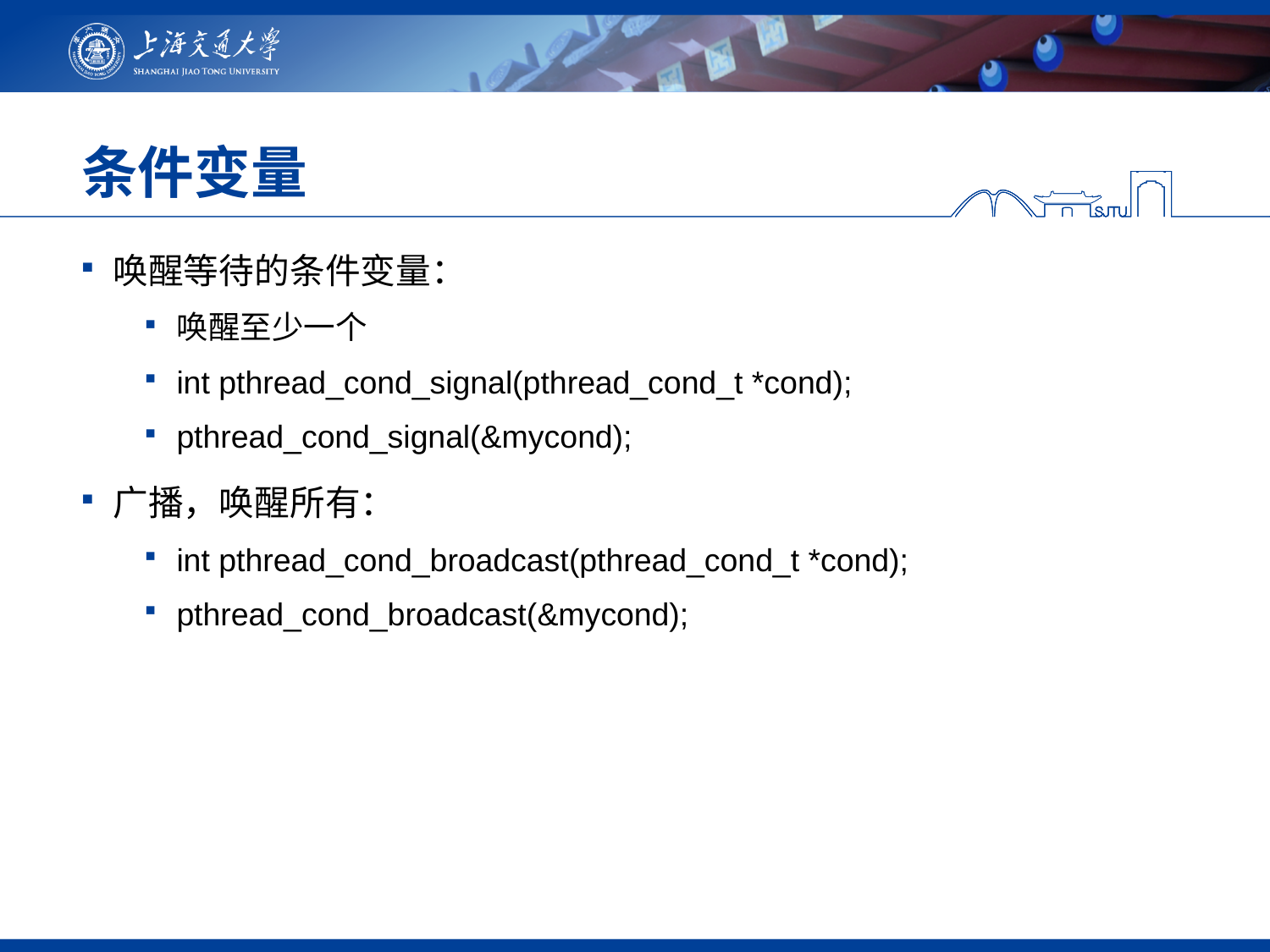

# 条件变量
唤醒等待的条件变量：
唤醒至少一个
int pthread_cond_signal(pthread_cond_t *cond);
pthread_cond_signal(&mycond);
广播，唤醒所有：
int pthread_cond_broadcast(pthread_cond_t *cond);
pthread_cond_broadcast(&mycond);